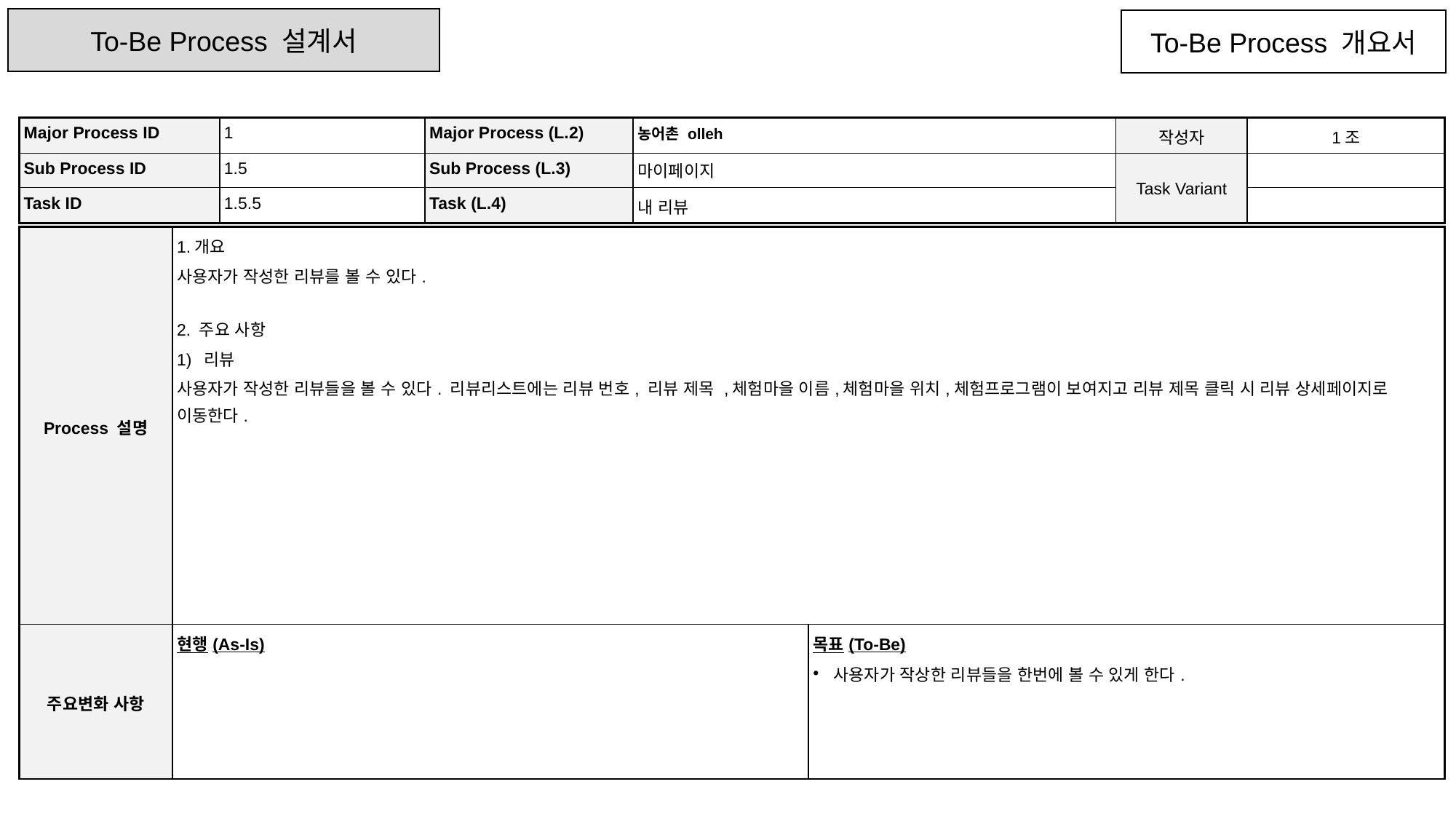

To-Be Process 설계서
To-Be Process 개요서
| Major Process ID | 1 | Major Process (L.2) | 농어촌 olleh | 작성자 | 1조 |
| --- | --- | --- | --- | --- | --- |
| Sub Process ID | 1.5 | Sub Process (L.3) | 마이페이지 | Task Variant |  |
| Task ID | 1.5.5 | Task (L.4) | 내 리뷰 |  |  |
| Process 설명 | 1.개요 사용자가 작성한 리뷰를 볼 수 있다. 2. 주요 사항 리뷰 사용자가 작성한 리뷰들을 볼 수 있다. 리뷰리스트에는 리뷰 번호, 리뷰 제목 ,체험마을 이름,체험마을 위치,체험프로그램이 보여지고 리뷰 제목 클릭 시 리뷰 상세페이지로 이동한다. |  |
| --- | --- | --- |
| 주요변화 사항 | 현행(As-Is) | 목표(To-Be) 사용자가 작상한 리뷰들을 한번에 볼 수 있게 한다. |